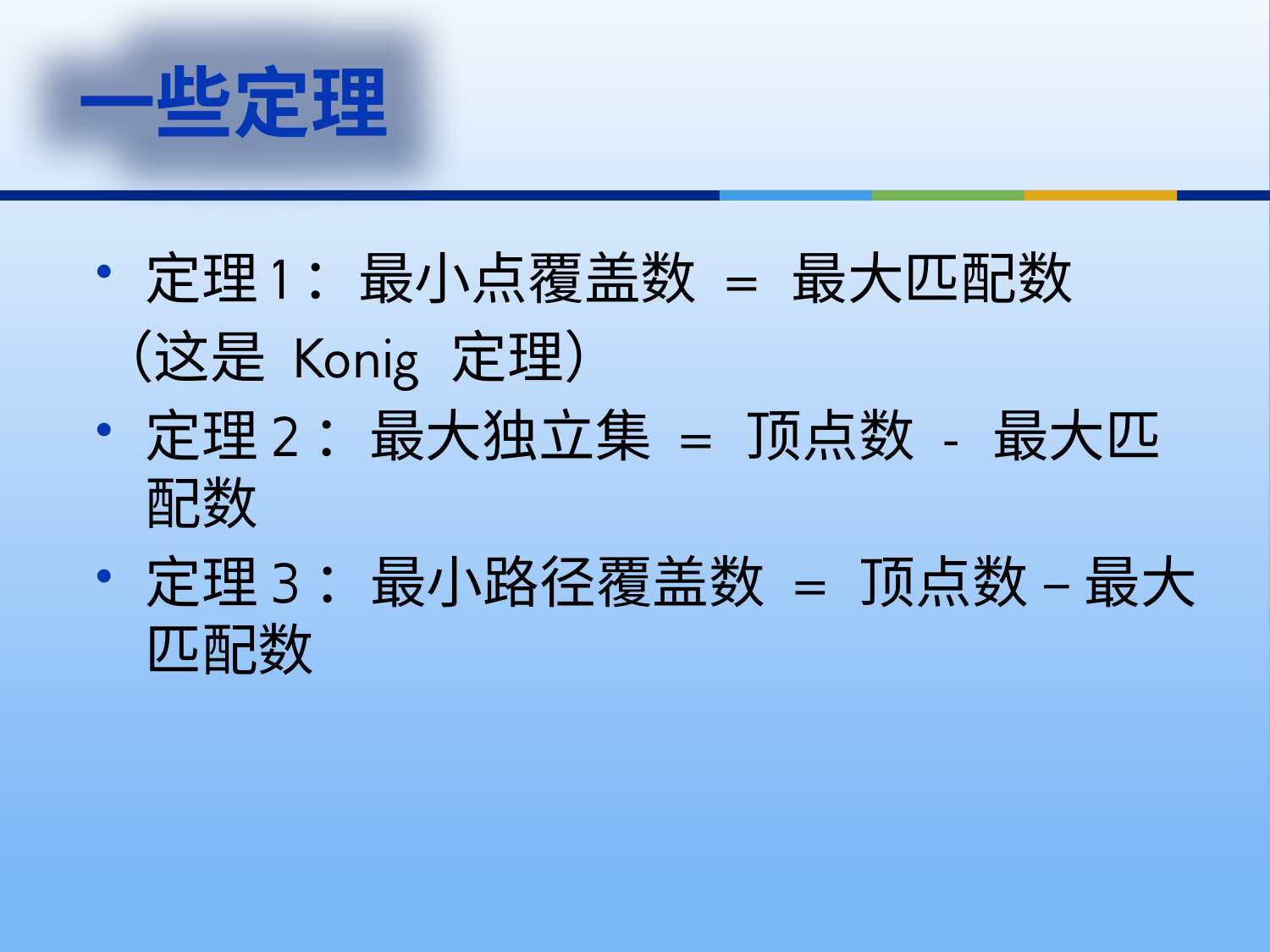

一些定理
定理1：最小点覆盖数 = 最大匹配数
（这是 Konig 定理）
定理2：最大独立集 = 顶点数 - 最大匹配数
定理3：最小路径覆盖数 = 顶点数 – 最大匹配数